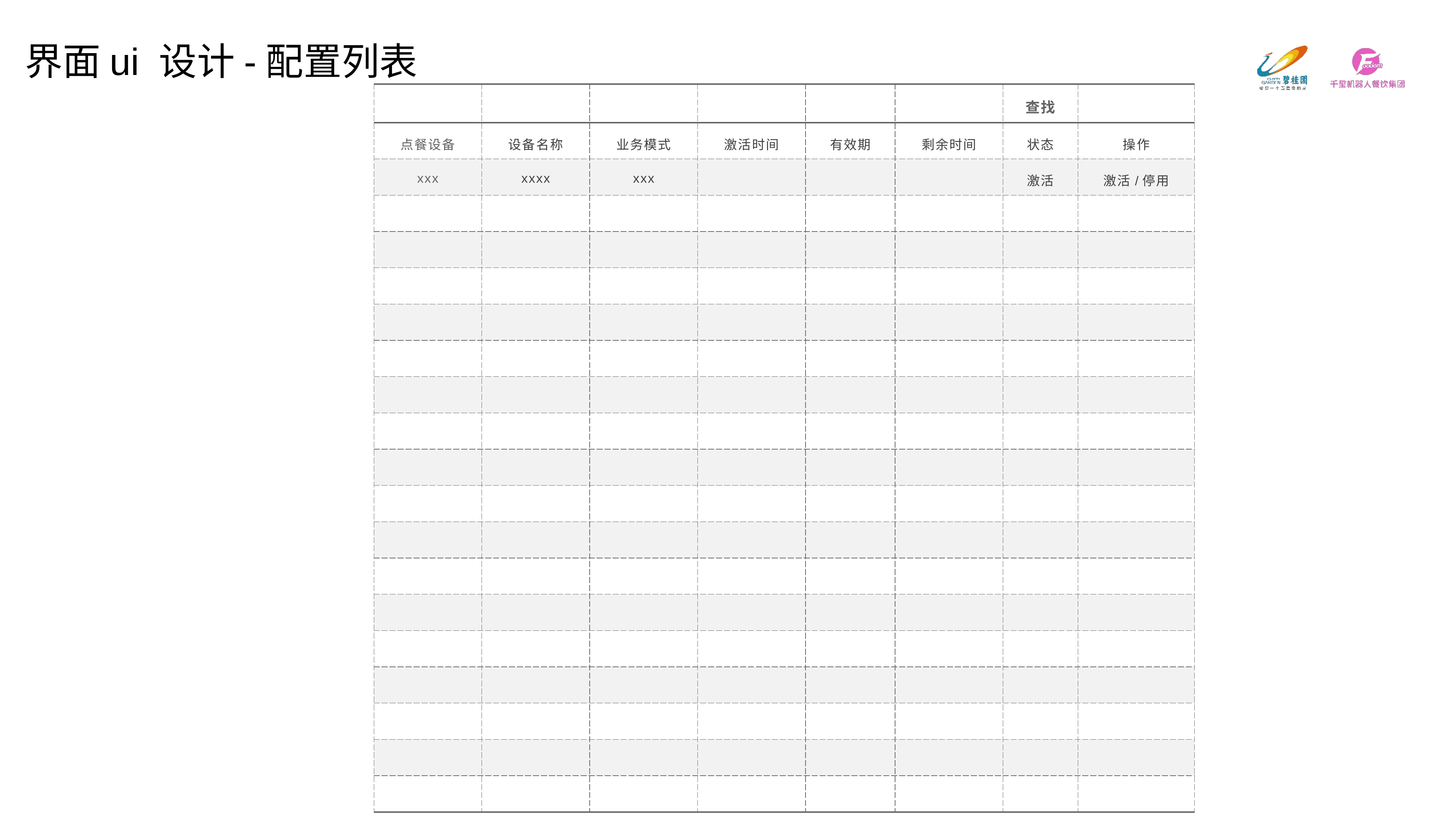

界面ui 设计-配置列表
|  |  |  |  |  |  | 查找 |  |
| --- | --- | --- | --- | --- | --- | --- | --- |
| 点餐设备 | 设备名称 | 业务模式 | 激活时间 | 有效期 | 剩余时间 | 状态 | 操作 |
| xxx | xxxx | xxx |  |  |  | 激活 | 激活/停用 |
|  |  |  |  |  |  |  |  |
|  |  |  |  |  |  |  |  |
|  |  |  |  |  |  |  |  |
|  |  |  |  |  |  |  |  |
|  |  |  |  |  |  |  |  |
|  |  |  |  |  |  |  |  |
|  |  |  |  |  |  |  |  |
|  |  |  |  |  |  |  |  |
|  |  |  |  |  |  |  |  |
|  |  |  |  |  |  |  |  |
|  |  |  |  |  |  |  |  |
|  |  |  |  |  |  |  |  |
|  |  |  |  |  |  |  |  |
|  |  |  |  |  |  |  |  |
|  |  |  |  |  |  |  |  |
|  |  |  |  |  |  |  |  |
|  |  |  |  |  |  |  |  |